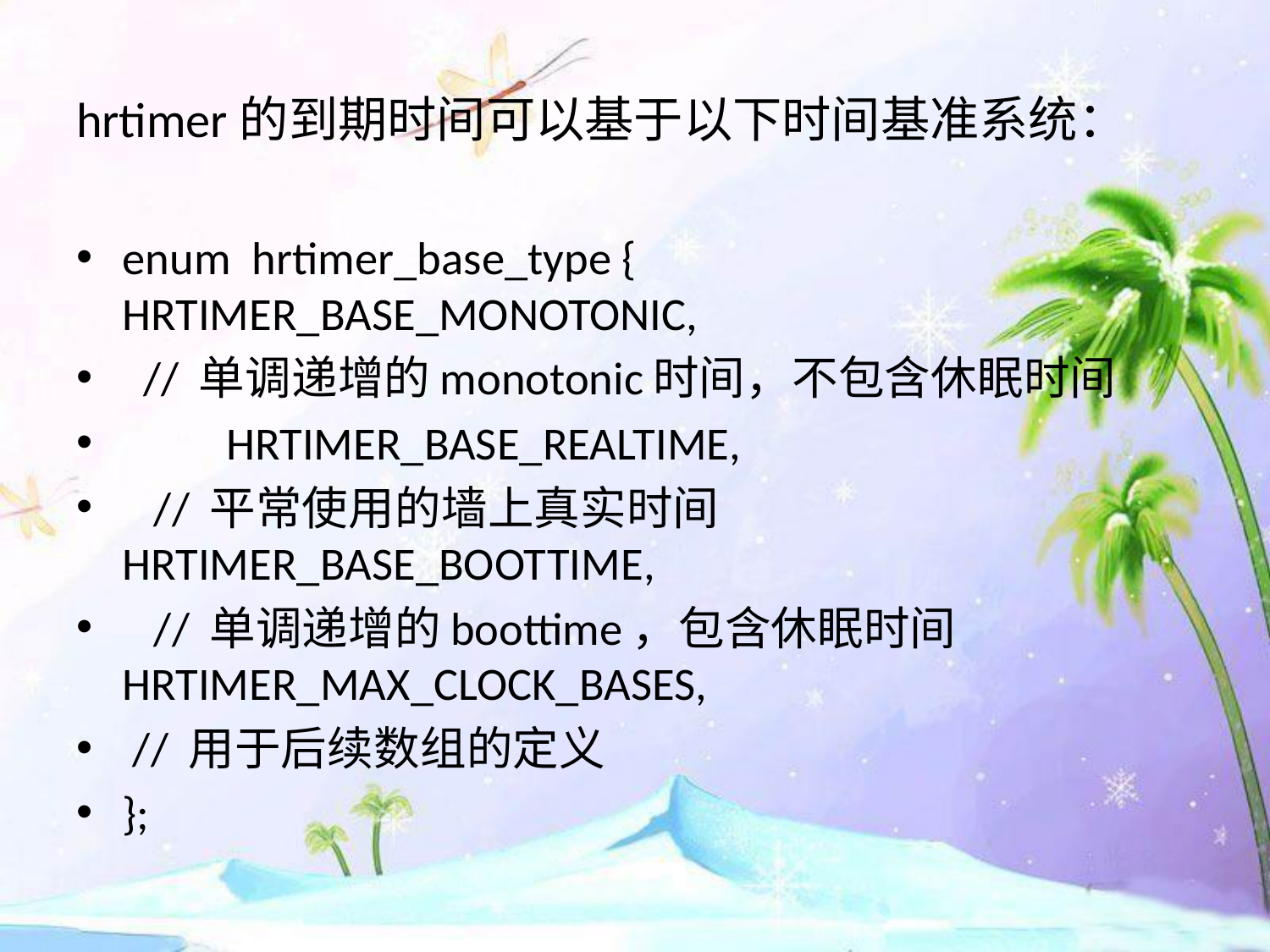

# hrtimer的到期时间可以基于以下时间基准系统：
enum  hrtimer_base_type {	HRTIMER_BASE_MONOTONIC,
  // 单调递增的monotonic时间，不包含休眠时间
	HRTIMER_BASE_REALTIME,
   // 平常使用的墙上真实时间	HRTIMER_BASE_BOOTTIME,
   // 单调递增的boottime，包含休眠时间	HRTIMER_MAX_CLOCK_BASES,
 // 用于后续数组的定义
};